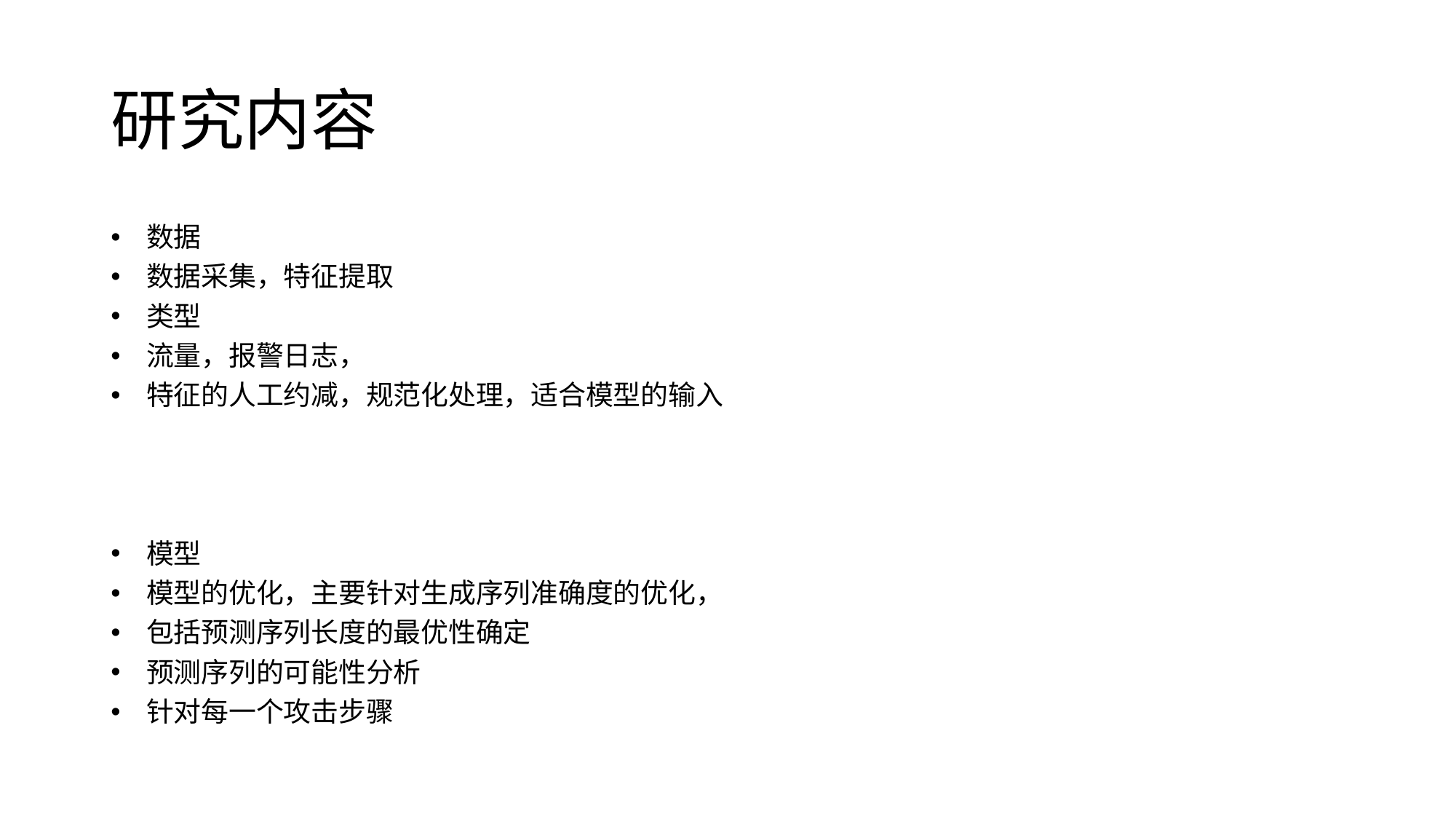

# 研究内容
数据
数据采集，特征提取
类型
流量，报警日志，
特征的人工约减，规范化处理，适合模型的输入

模型
模型的优化，主要针对生成序列准确度的优化，
包括预测序列长度的最优性确定
预测序列的可能性分析
针对每一个攻击步骤